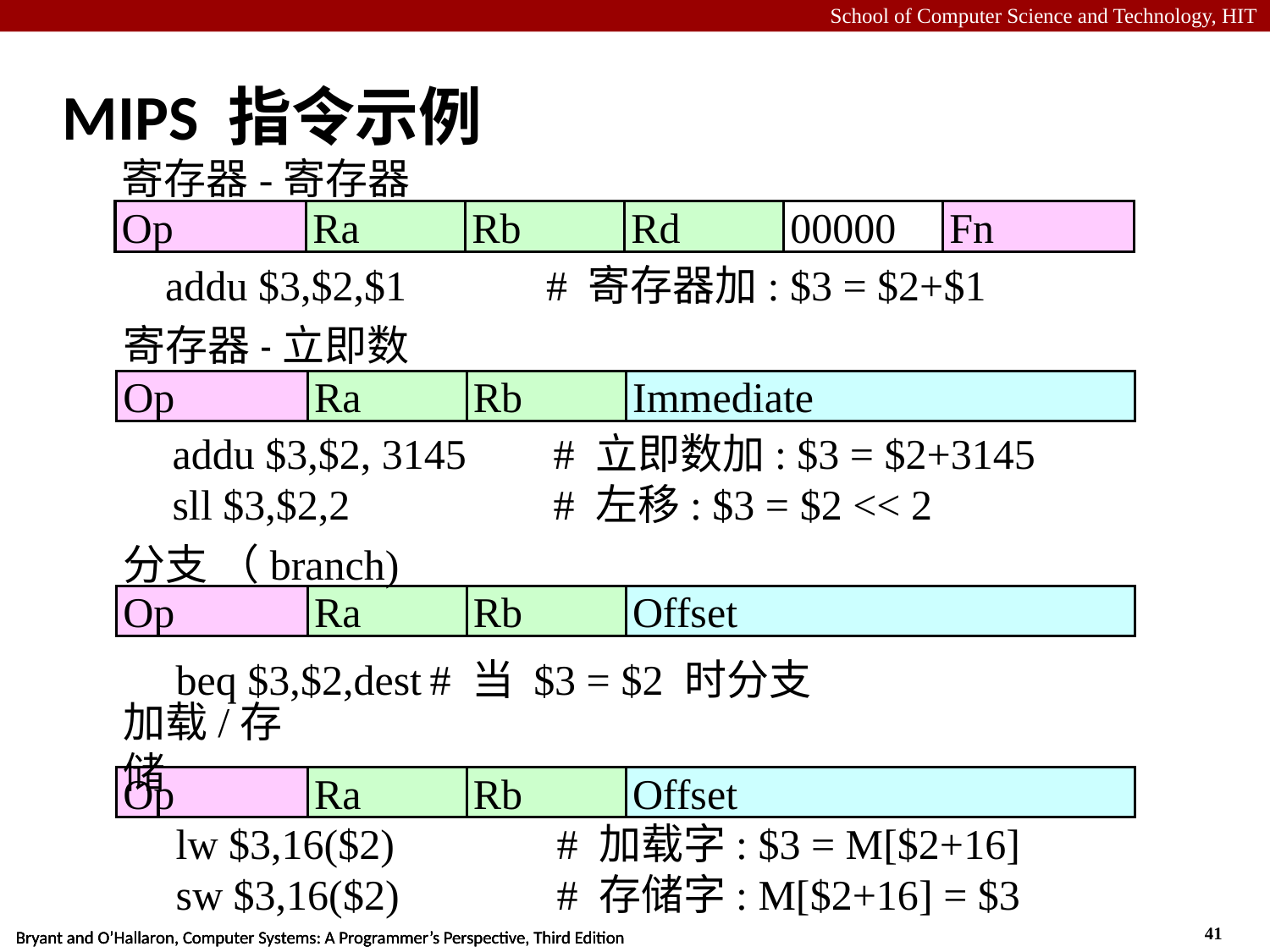

# MIPS 指令示例
寄存器-寄存器
Op
Ra
Rb
Rd
00000
Fn
addu $3,$2,$1		# 寄存器加: $3 = $2+$1
寄存器-立即数
Op
Ra
Rb
Immediate
addu $3,$2, 3145	# 立即数加: $3 = $2+3145
sll $3,$2,2		# 左移: $3 = $2 << 2
分支 （branch)
Op
Ra
Rb
Offset
beq $3,$2,dest	# 当 $3 = $2 时分支
加载/存储
Op
Ra
Rb
Offset
lw $3,16($2)		# 加载字: $3 = M[$2+16]
sw $3,16($2)		# 存储字: M[$2+16] = $3